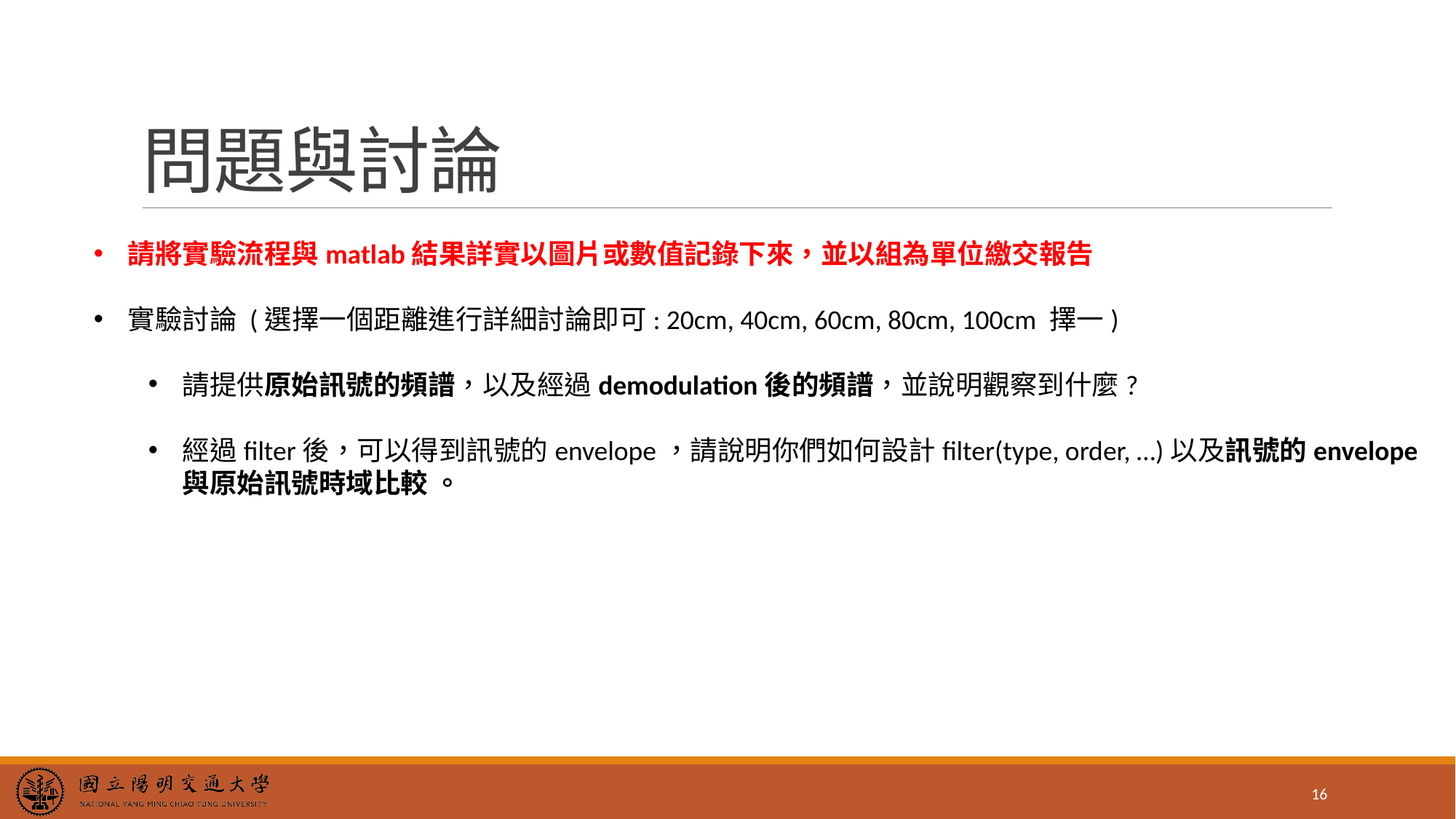

# 問題與討論
請將實驗流程與matlab結果詳實以圖片或數值記錄下來，並以組為單位繳交報告

實驗討論 (選擇一個距離進行詳細討論即可: 20cm, 40cm, 60cm, 80cm, 100cm 擇一)

請提供原始訊號的頻譜，以及經過demodulation後的頻譜，並說明觀察到什麼?

經過filter後，可以得到訊號的envelope，請說明你們如何設計filter(type, order, …)以及訊號的envelope與原始訊號時域比較 。

16